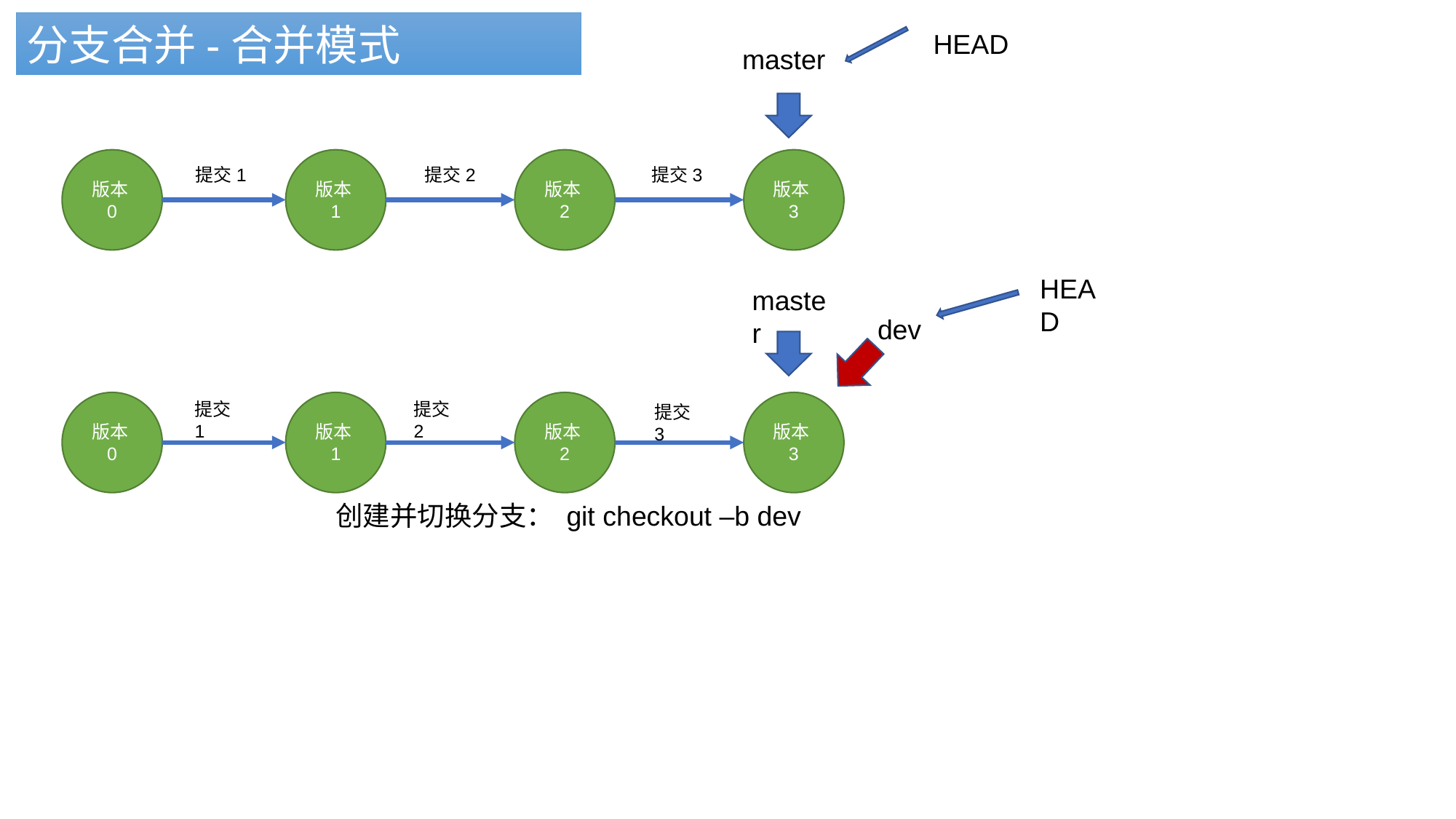

分支合并-合并模式
HEAD
master

版本0
版本1
版本2
版本3
提交1
提交2
提交3

HEAD
master
dev

提交2
版本0
提交1
版本1
版本2
版本3
提交3
创建并切换分支： git checkout –b dev